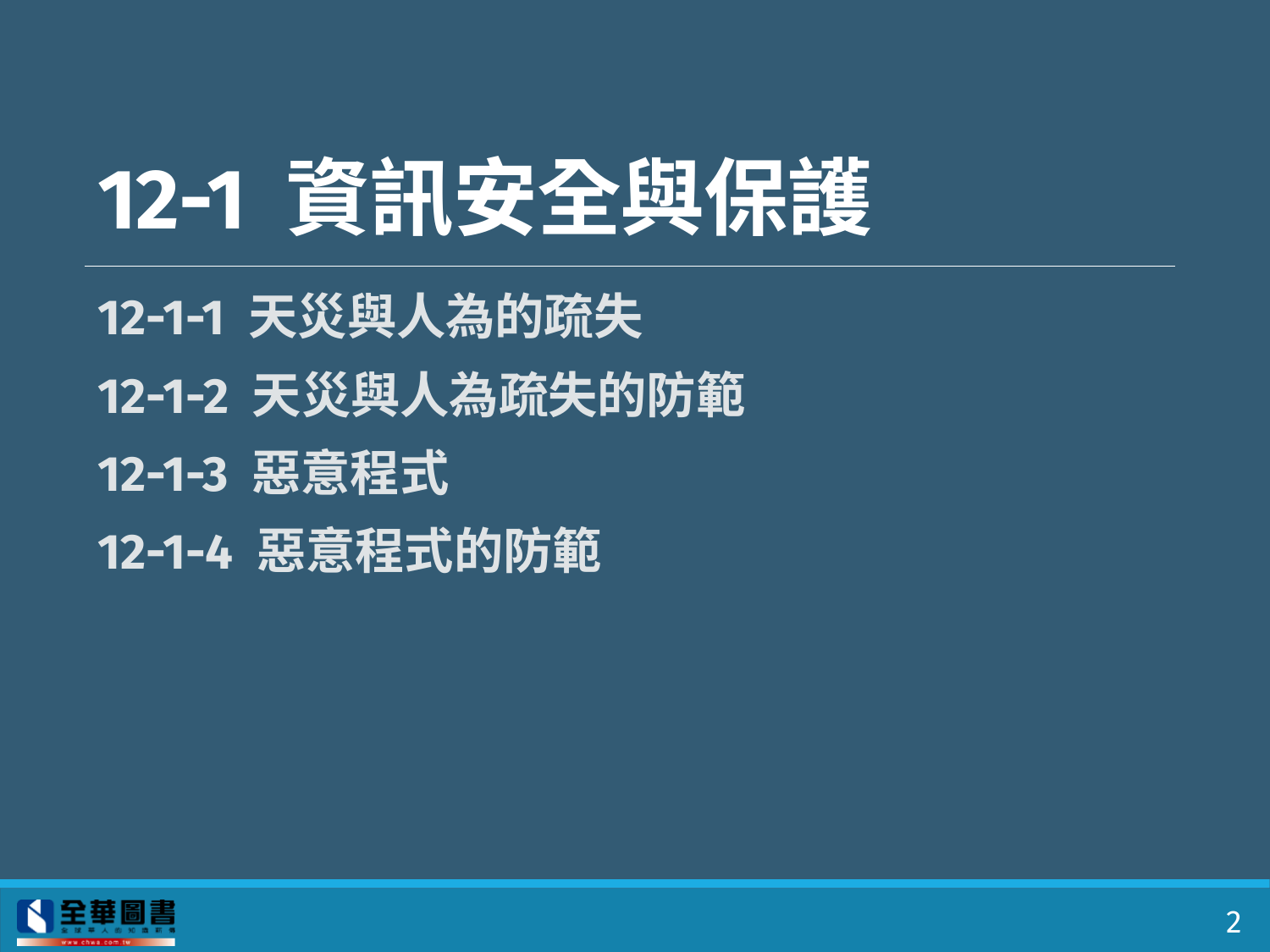

# 12-1 資訊安全與保護
12-1-1 天災與人為的疏失
12-1-2 天災與人為疏失的防範
12-1-3 惡意程式
12-1-4 惡意程式的防範
2